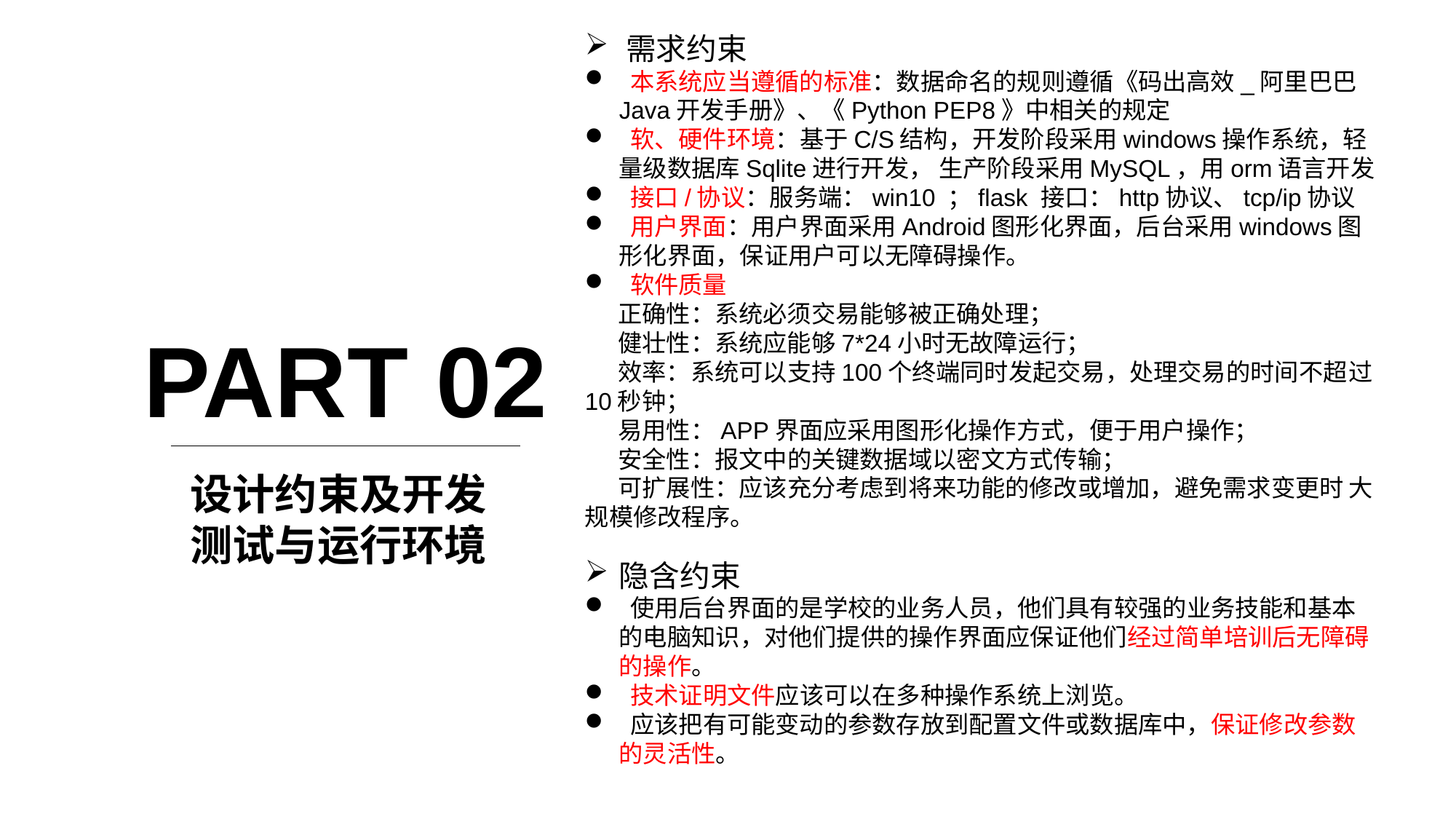

需求约束
 本系统应当遵循的标准：数据命名的规则遵循《码出高效_阿里巴巴Java开发手册》、《Python PEP8》中相关的规定
 软、硬件环境：基于C/S结构，开发阶段采用windows操作系统，轻量级数据库Sqlite进行开发， 生产阶段采用MySQL，用orm语言开发
 接口/协议：服务端：win10 ；flask 接口：http协议、tcp/ip协议
 用户界面：用户界面采用Android图形化界面，后台采用windows图形化界面，保证用户可以无障碍操作。
 软件质量
     正确性：系统必须交易能够被正确处理；
     健壮性：系统应能够7*24小时无故障运行；
     效率：系统可以支持100个终端同时发起交易，处理交易的时间不超	过10秒钟；
     易用性：APP界面应采用图形化操作方式，便于用户操作；
     安全性：报文中的关键数据域以密文方式传输；
     可扩展性：应该充分考虑到将来功能的修改或增加，避免需求变更时	大规模修改程序。

隐含约束
 使用后台界面的是学校的业务人员，他们具有较强的业务技能和基本的电脑知识，对他们提供的操作界面应保证他们经过简单培训后无障碍的操作。
 技术证明文件应该可以在多种操作系统上浏览。
 应该把有可能变动的参数存放到配置文件或数据库中，保证修改参数的灵活性。
PART 02
设计约束及开发
测试与运行环境